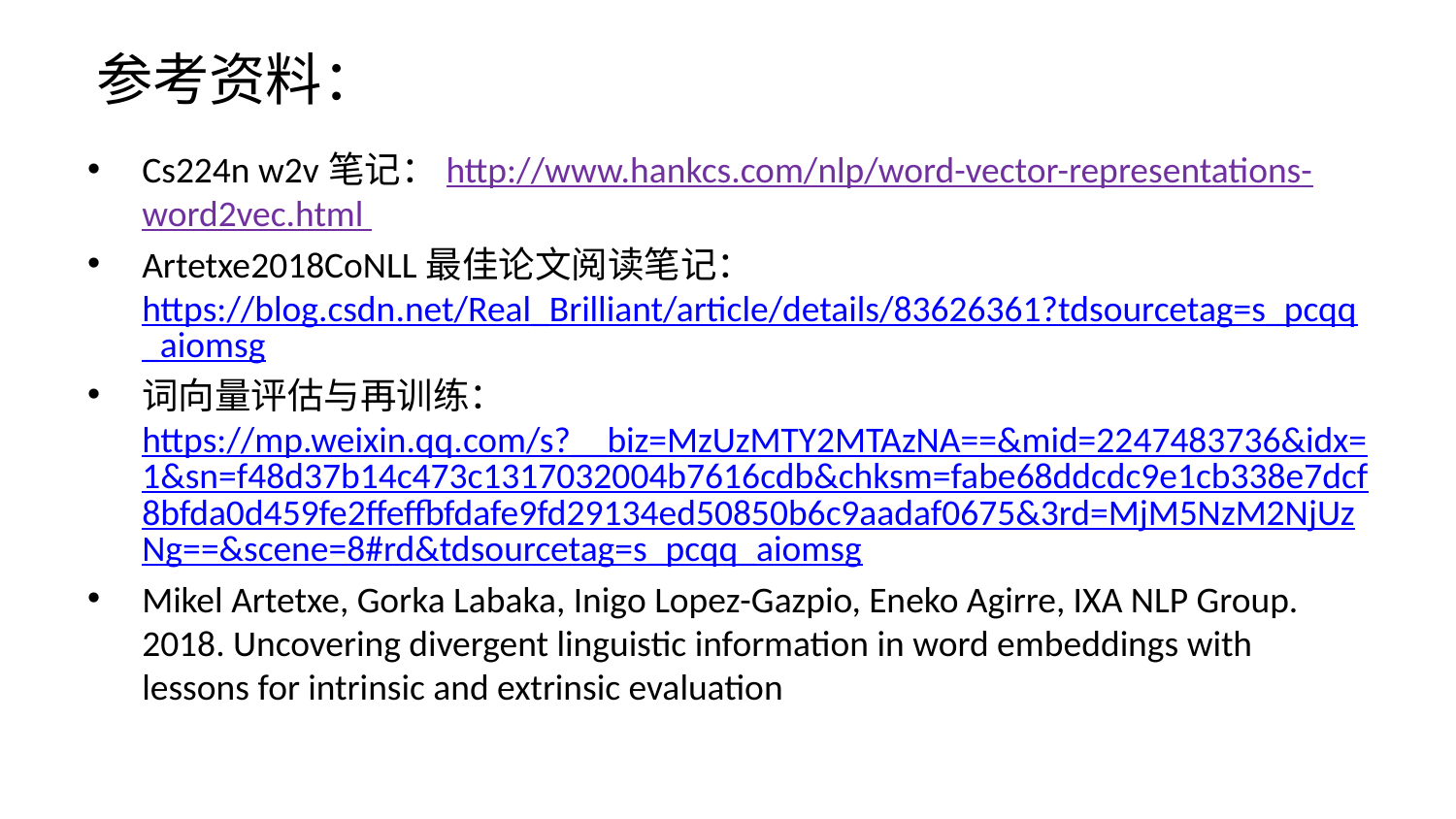

# 参考资料：
Cs224n w2v笔记：http://www.hankcs.com/nlp/word-vector-representations-word2vec.html
Artetxe2018CoNLL最佳论文阅读笔记：https://blog.csdn.net/Real_Brilliant/article/details/83626361?tdsourcetag=s_pcqq_aiomsg
词向量评估与再训练：https://mp.weixin.qq.com/s?__biz=MzUzMTY2MTAzNA==&mid=2247483736&idx=1&sn=f48d37b14c473c1317032004b7616cdb&chksm=fabe68ddcdc9e1cb338e7dcf8bfda0d459fe2ffeffbfdafe9fd29134ed50850b6c9aadaf0675&3rd=MjM5NzM2NjUzNg==&scene=8#rd&tdsourcetag=s_pcqq_aiomsg
Mikel Artetxe, Gorka Labaka, Inigo Lopez-Gazpio, Eneko Agirre, IXA NLP Group.  2018. Uncovering divergent linguistic information in word embeddings with lessons for intrinsic and extrinsic evaluation